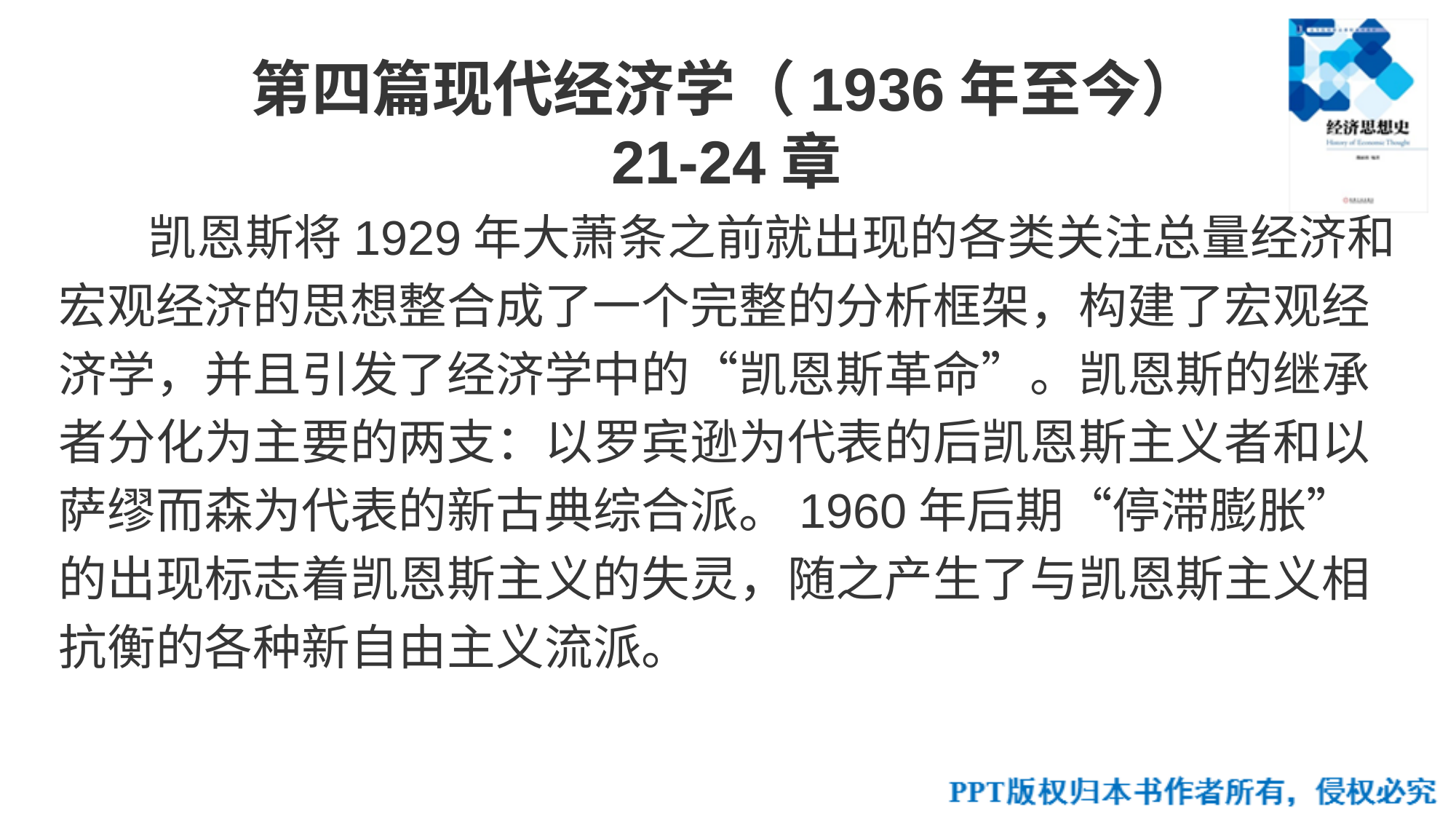

# 第四篇现代经济学（1936年至今） 21-24章
       凯恩斯将1929年大萧条之前就出现的各类关注总量经济和宏观经济的思想整合成了一个完整的分析框架，构建了宏观经济学，并且引发了经济学中的“凯恩斯革命”。凯恩斯的继承者分化为主要的两支：以罗宾逊为代表的后凯恩斯主义者和以萨缪而森为代表的新古典综合派。1960年后期“停滞膨胀”的出现标志着凯恩斯主义的失灵，随之产生了与凯恩斯主义相抗衡的各种新自由主义流派。